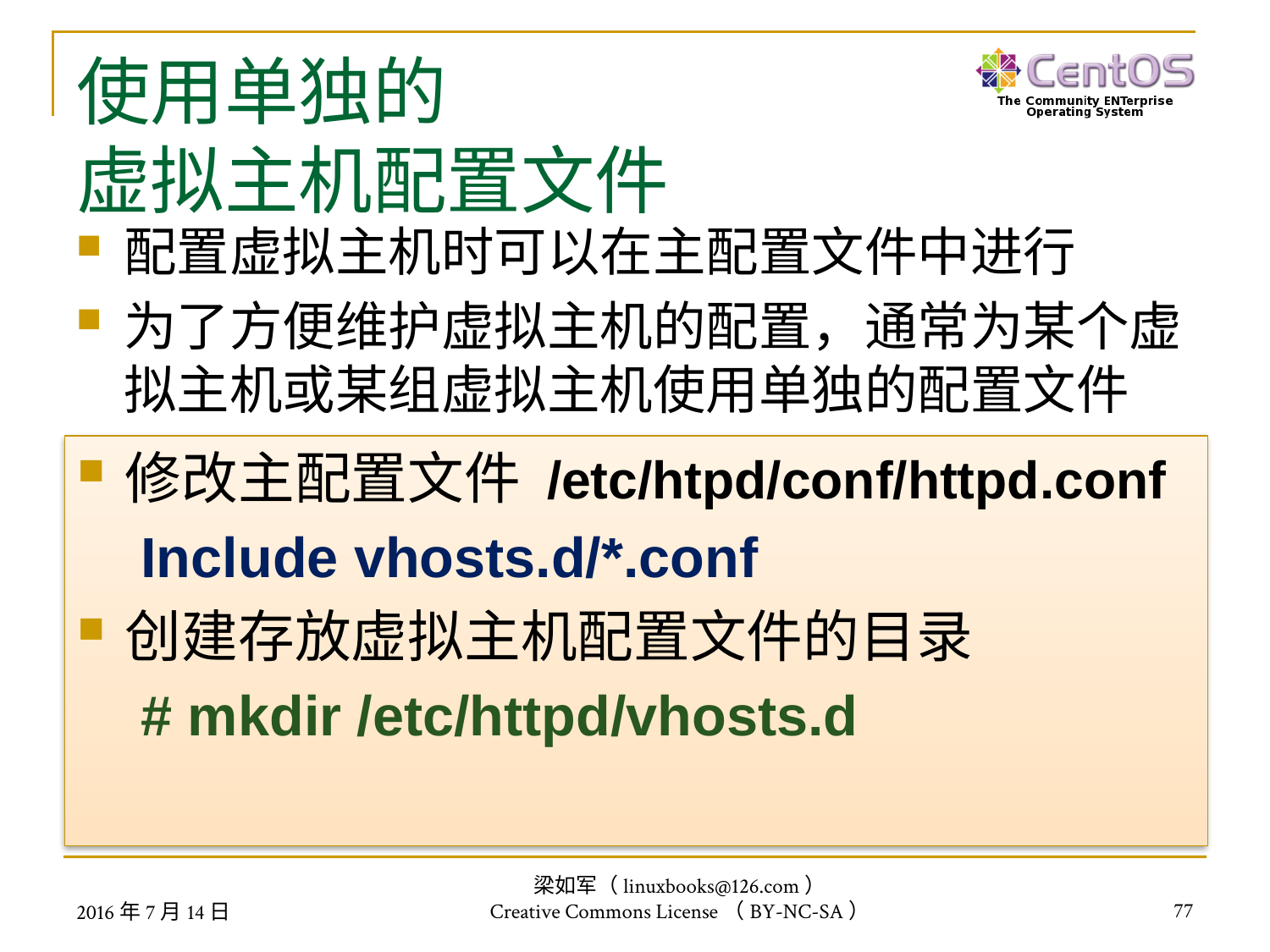

# 使用单独的 虚拟主机配置文件
配置虚拟主机时可以在主配置文件中进行
为了方便维护虚拟主机的配置，通常为某个虚拟主机或某组虚拟主机使用单独的配置文件
修改主配置文件 /etc/htpd/conf/httpd.conf
Include vhosts.d/*.conf
创建存放虚拟主机配置文件的目录
# mkdir /etc/httpd/vhosts.d
梁如军（linuxbooks@126.com）
Creative Commons License（BY-NC-SA）
2016年7月14日
77